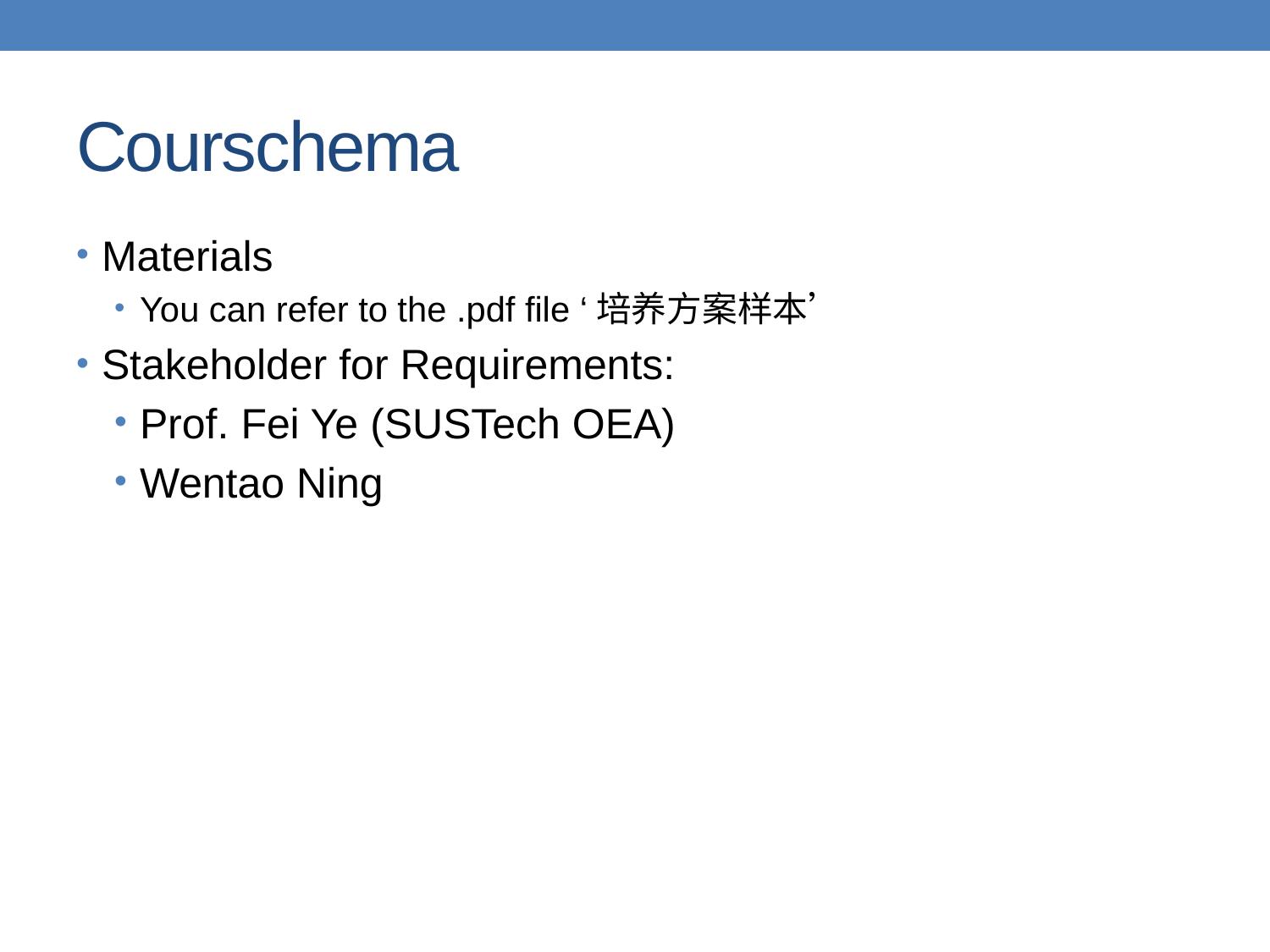

# Courschema
Materials
You can refer to the .pdf file ‘培养方案样本’
Stakeholder for Requirements:
Prof. Fei Ye (SUSTech OEA)
Wentao Ning